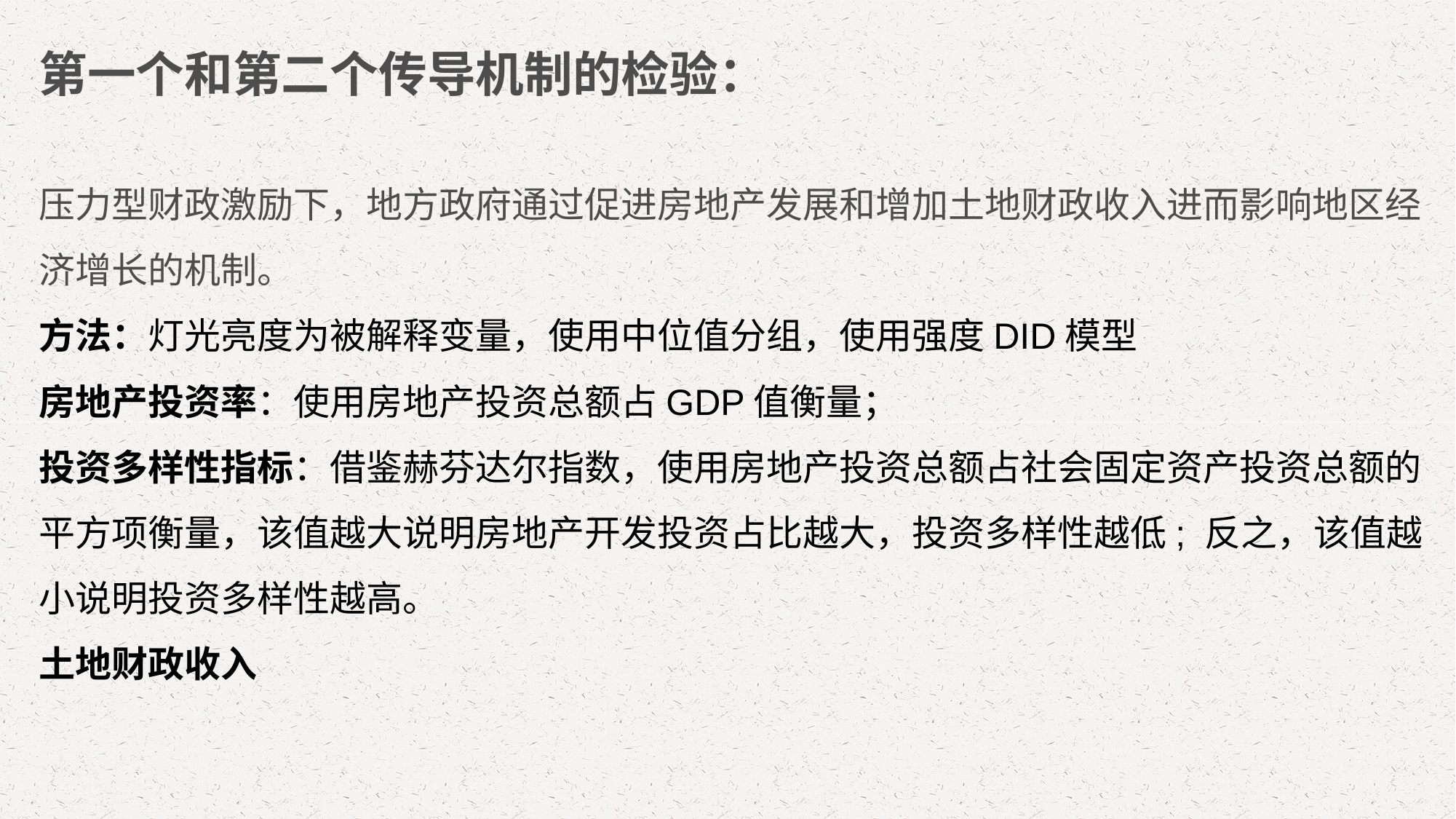

第一个和第二个传导机制的检验：

压力型财政激励下，地方政府通过促进房地产发展和增加土地财政收入进而影响地区经济增长的机制。
方法：灯光亮度为被解释变量，使用中位值分组，使用强度DID模型
房地产投资率：使用房地产投资总额占GDP值衡量；
投资多样性指标：借鉴赫芬达尔指数，使用房地产投资总额占社会固定资产投资总额的平方项衡量，该值越大说明房地产开发投资占比越大，投资多样性越低; 反之，该值越小说明投资多样性越高。
土地财政收入